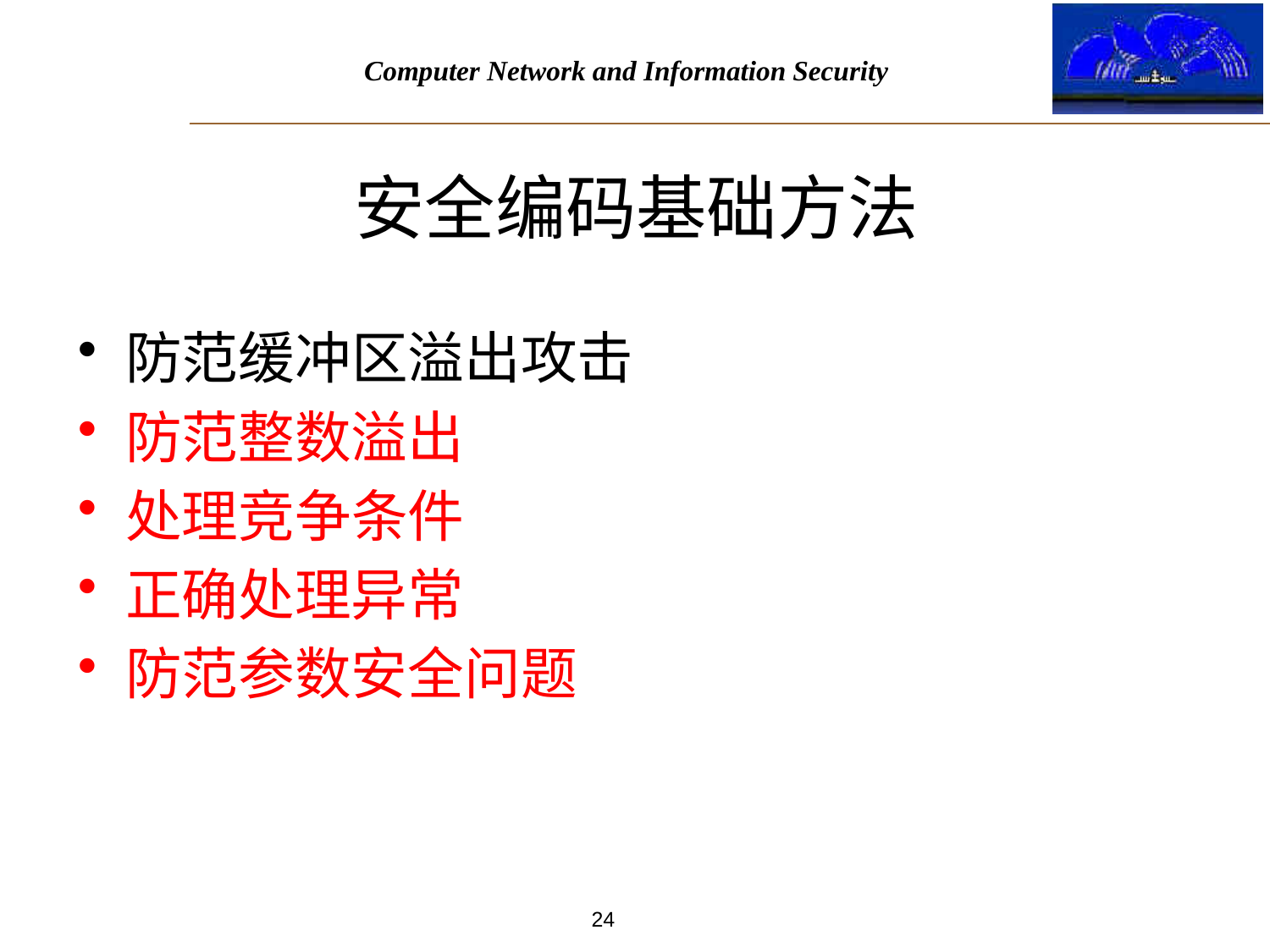

安全编码基础方法
防范缓冲区溢出攻击
防范整数溢出
处理竞争条件
正确处理异常
防范参数安全问题
24